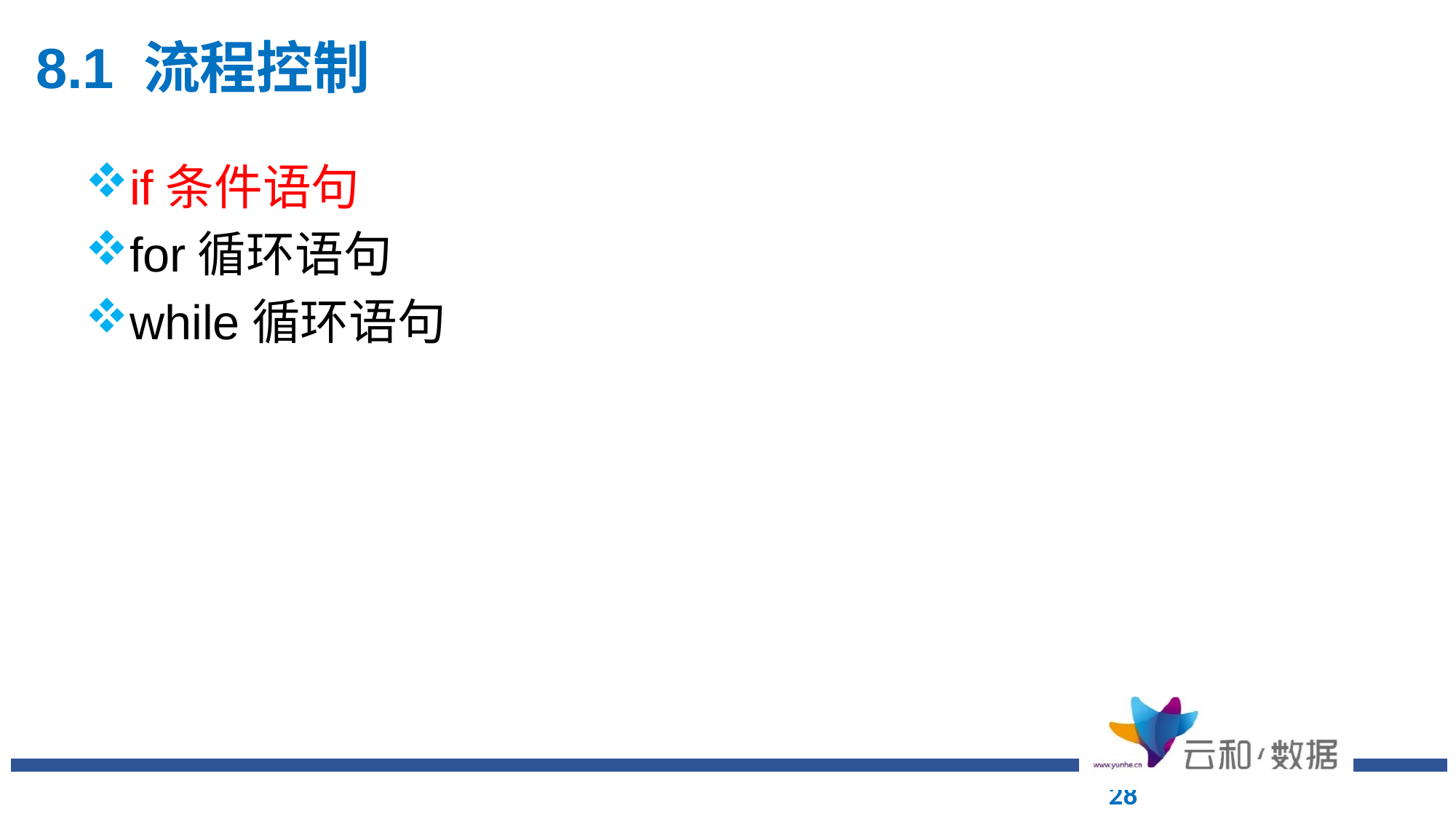

# 8.1 流程控制
if条件语句
for循环语句
while循环语句
28